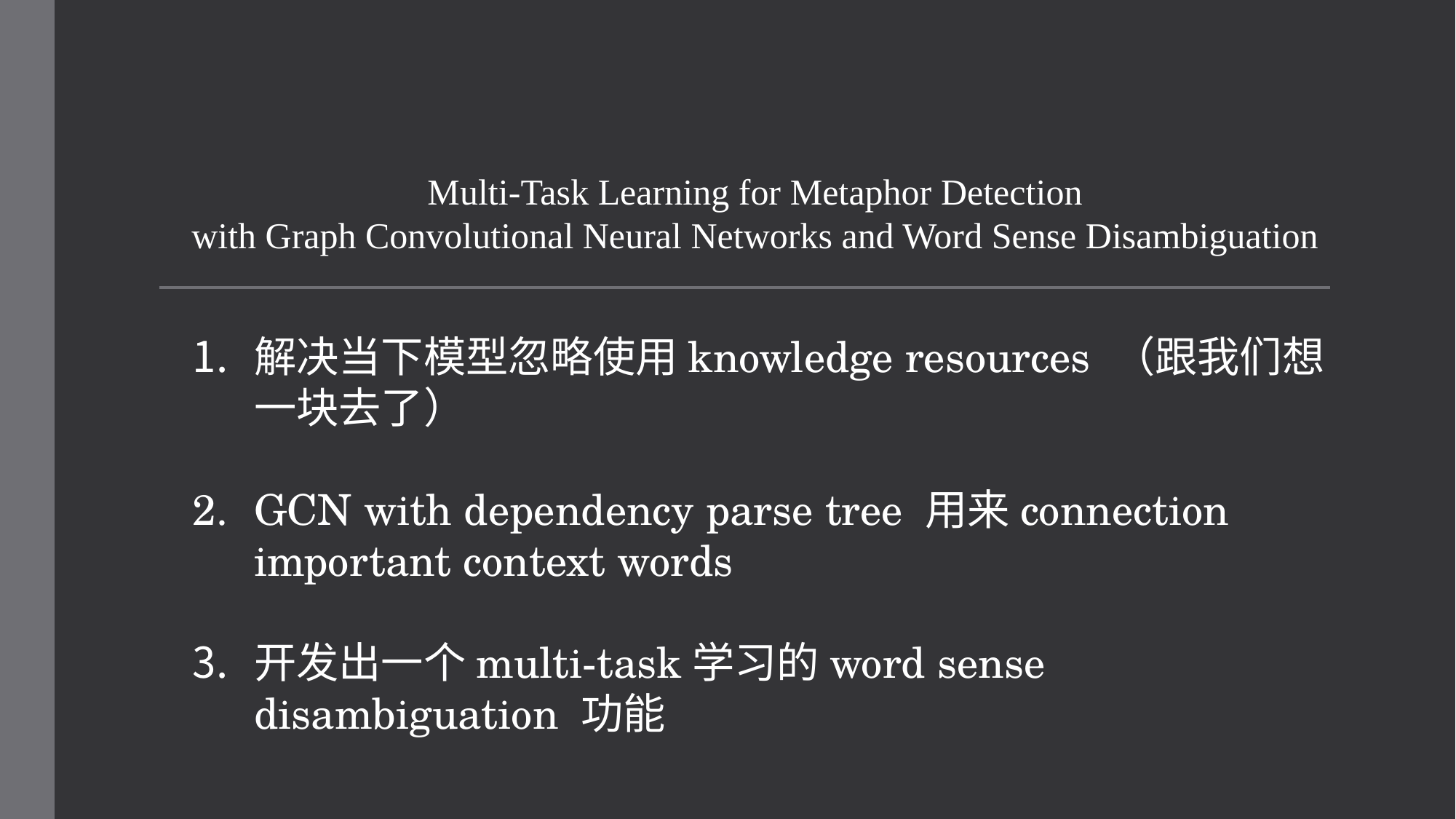

Multi-Task Learning for Metaphor Detection
with Graph Convolutional Neural Networks and Word Sense Disambiguation
解决当下模型忽略使用knowledge resources （跟我们想一块去了）

GCN with dependency parse tree 用来connection important context words

开发出一个multi-task学习的word sense disambiguation 功能